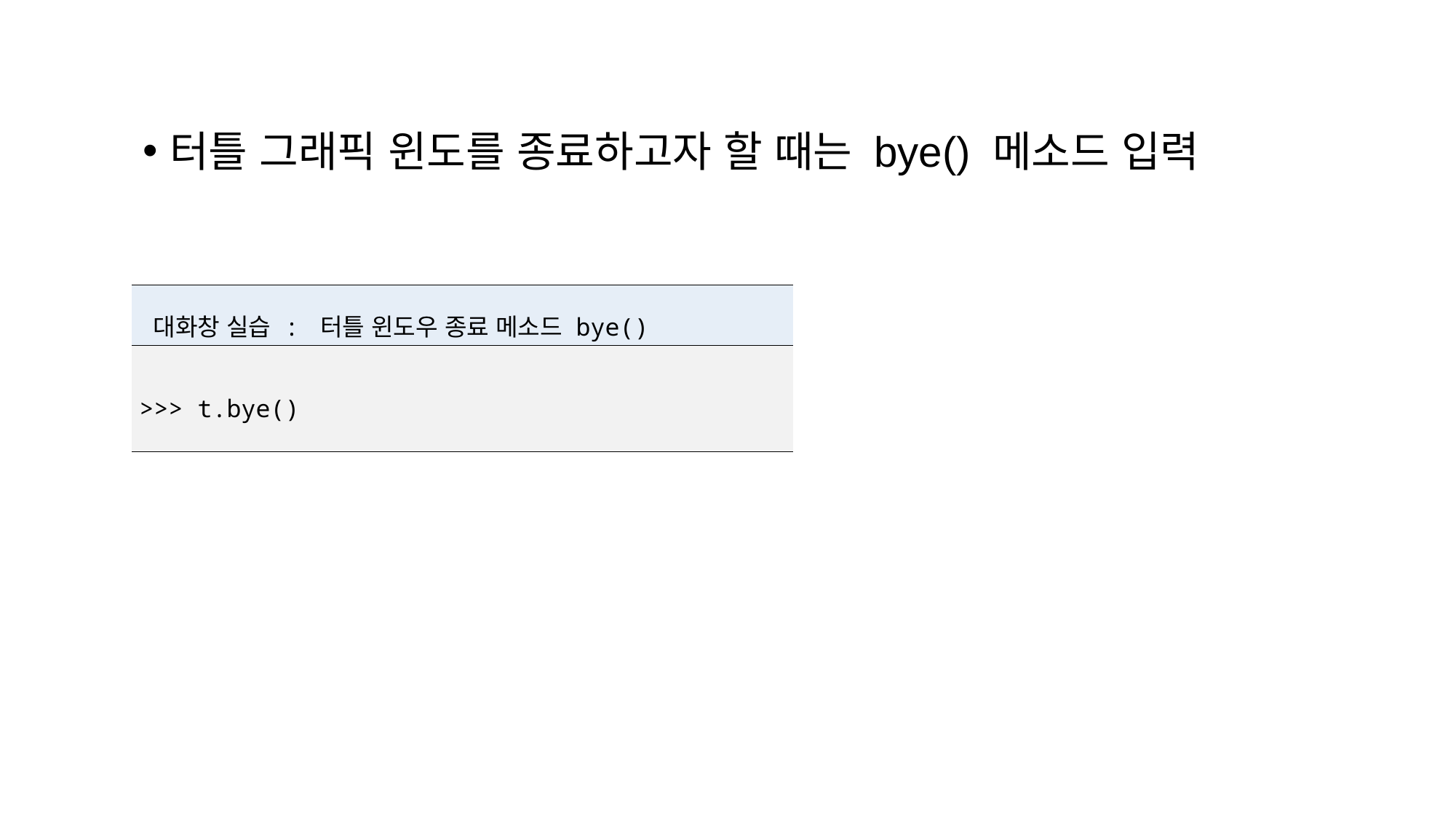

터틀 그래픽 윈도를 종료하고자 할 때는 bye() 메소드 입력

| 대화창 실습 : 터틀 윈도우 종료 메소드 bye() |
| --- |
| >>> t.bye() |